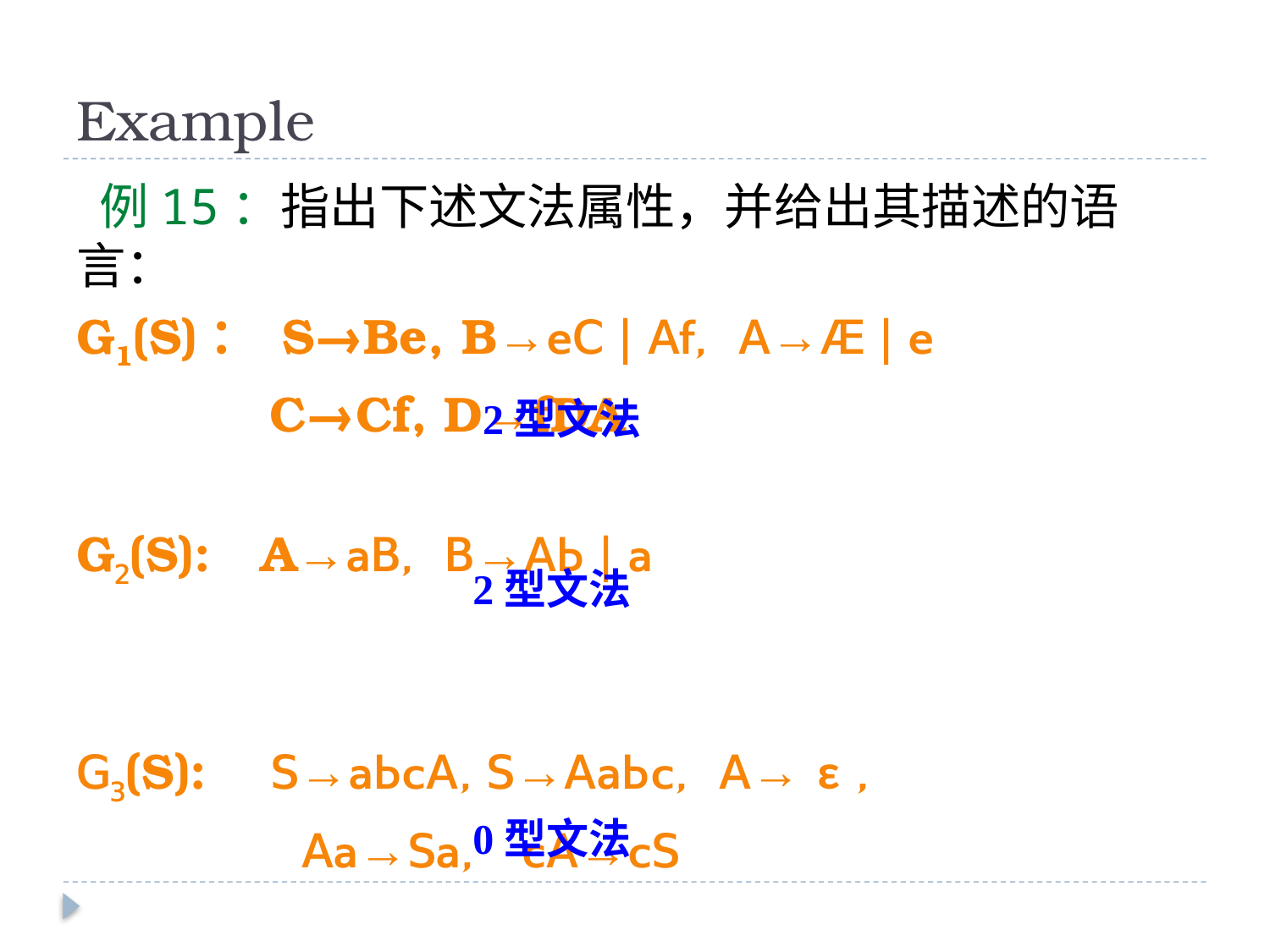

# Example
 例15：指出下述文法属性，并给出其描述的语言：
G1(S)： S→Be, B→eC | Af,  A→Ae | e
	    C→Cf, D→fDA

G2(S):   A→aB,  B→Ab | a

G3(S):    S→abcA, S→Aabc,  A→ ε ,
              Aa→Sa,   cA→cS

2型文法
2型文法
0型文法
75